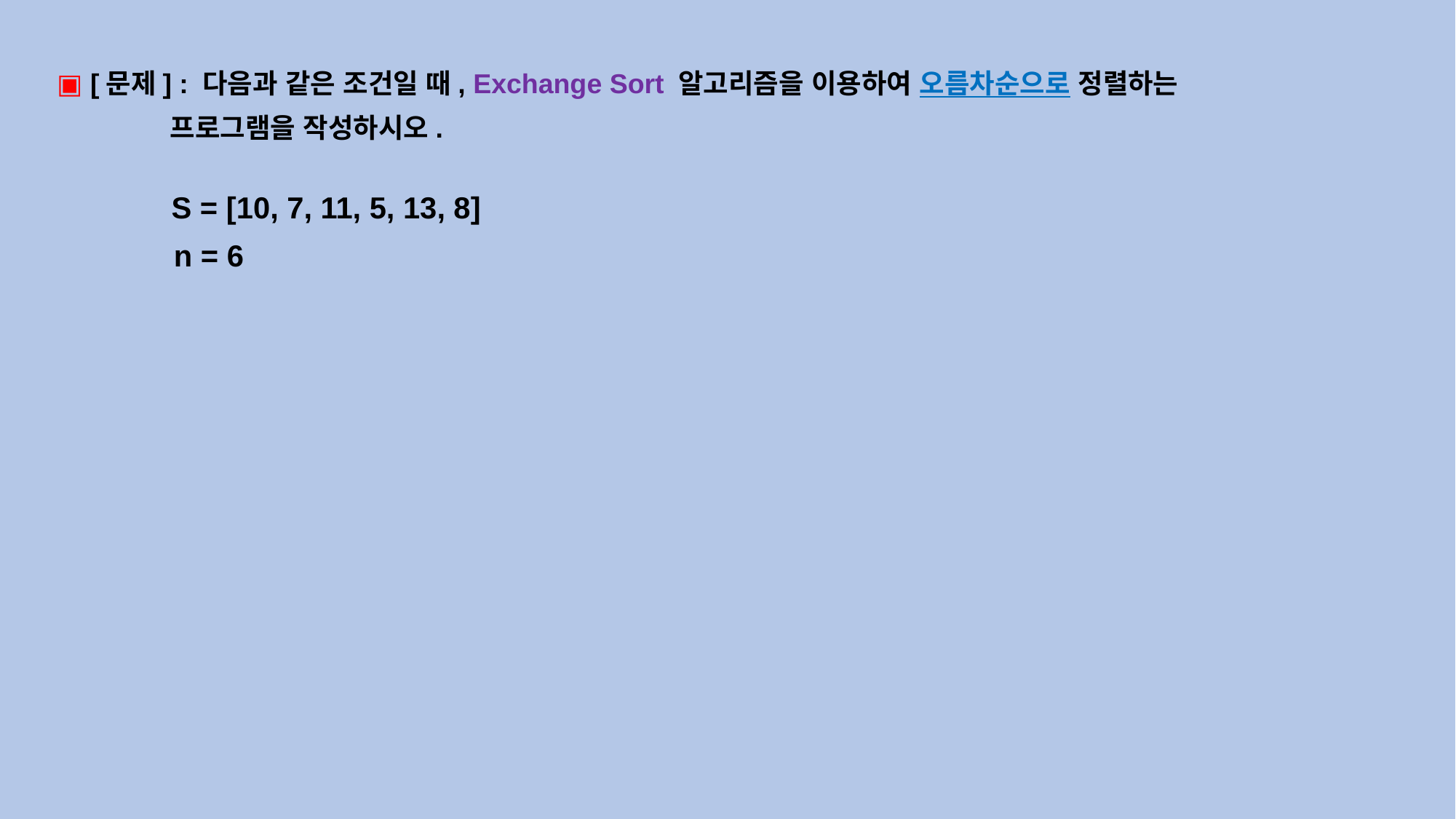

▣ [문제] : 다음과 같은 조건일 때, Exchange Sort 알고리즘을 이용하여 오름차순으로 정렬하는
              프로그램을 작성하시오.

               S = [10, 7, 11, 5, 13, 8]
              n = 6